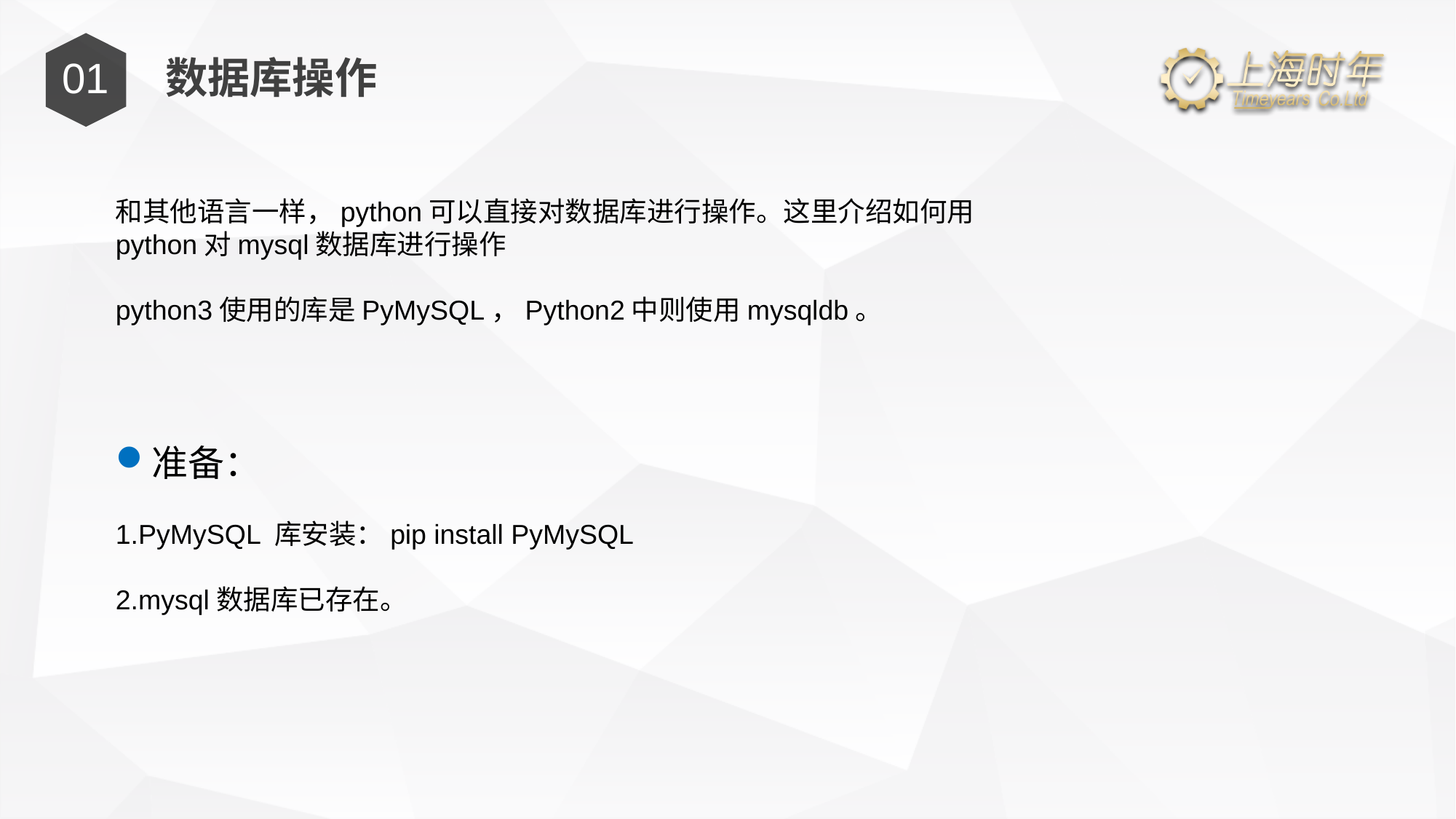

01
数据库操作
和其他语言一样，python可以直接对数据库进行操作。这里介绍如何用python对mysql数据库进行操作

python3使用的库是PyMySQL，Python2中则使用mysqldb。

准备：

1.PyMySQL 库安装：pip install PyMySQL

2.mysql数据库已存在。

3